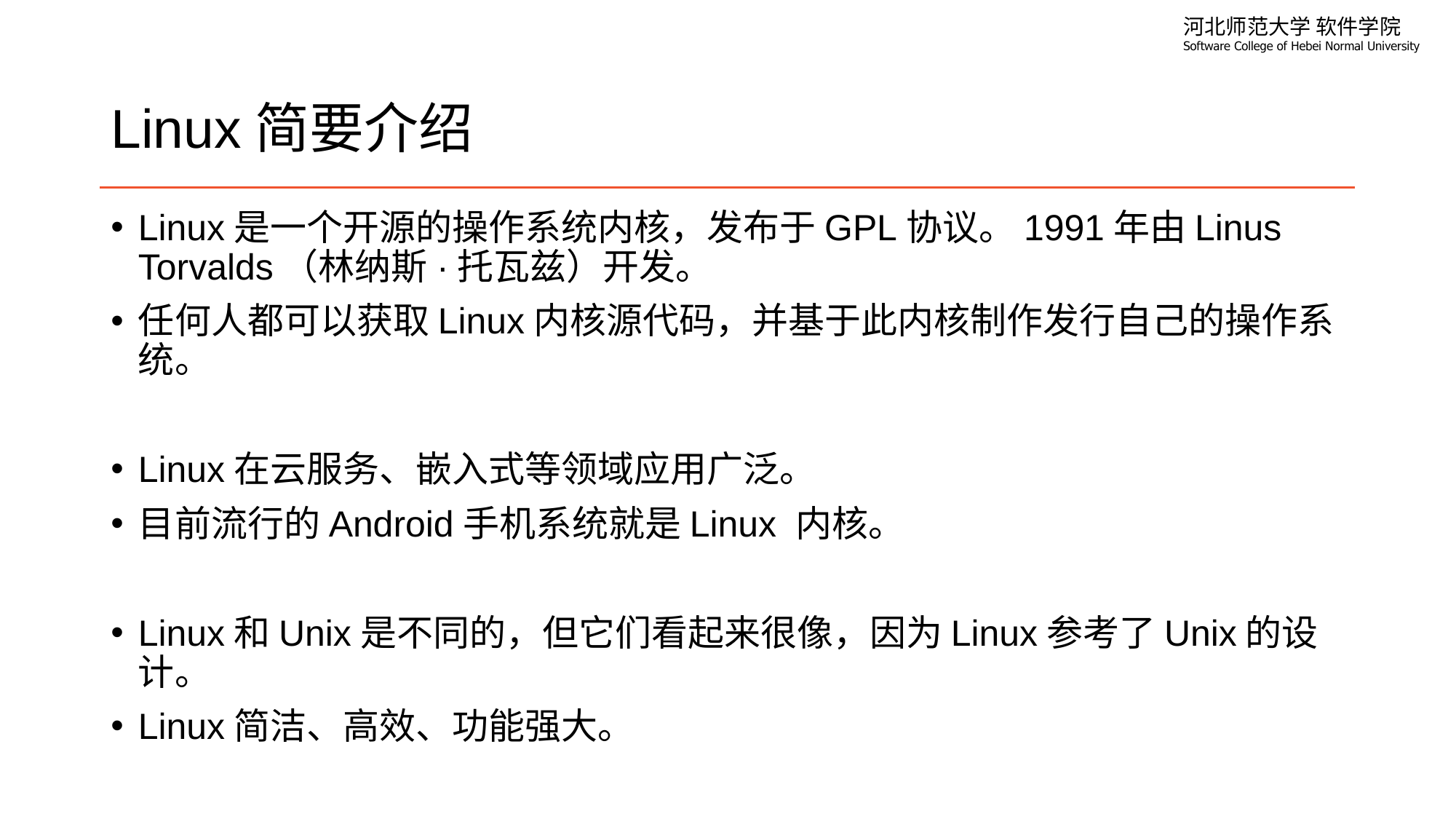

# Linux简要介绍
Linux是一个开源的操作系统内核，发布于GPL协议。1991年由Linus Torvalds（林纳斯·托瓦兹）开发。
任何人都可以获取Linux内核源代码，并基于此内核制作发行自己的操作系统。

Linux在云服务、嵌入式等领域应用广泛。
目前流行的Android手机系统就是Linux 内核。

Linux和Unix是不同的，但它们看起来很像，因为Linux参考了Unix的设计。
Linux简洁、高效、功能强大。